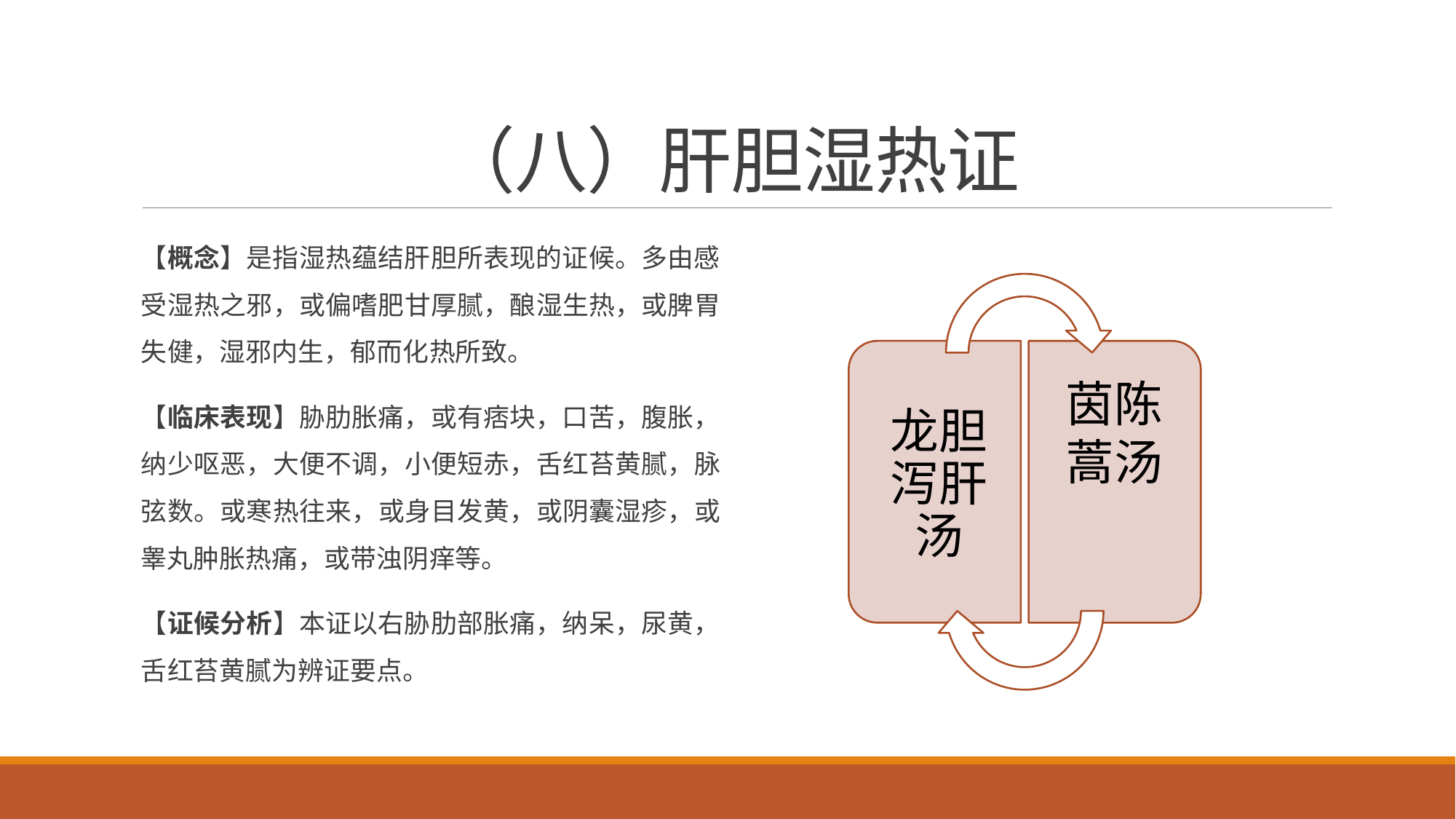

# （八）肝胆湿热证
【概念】是指湿热蕴结肝胆所表现的证候。多由感受湿热之邪，或偏嗜肥甘厚腻，酿湿生热，或脾胃失健，湿邪内生，郁而化热所致。
【临床表现】胁肋胀痛，或有痞块，口苦，腹胀，纳少呕恶，大便不调，小便短赤，舌红苔黄腻，脉弦数。或寒热往来，或身目发黄，或阴囊湿疹，或睾丸肿胀热痛，或带浊阴痒等。
【证候分析】本证以右胁肋部胀痛，纳呆，尿黄，舌红苔黄腻为辨证要点。
龙胆泻肝汤
茵陈蒿汤